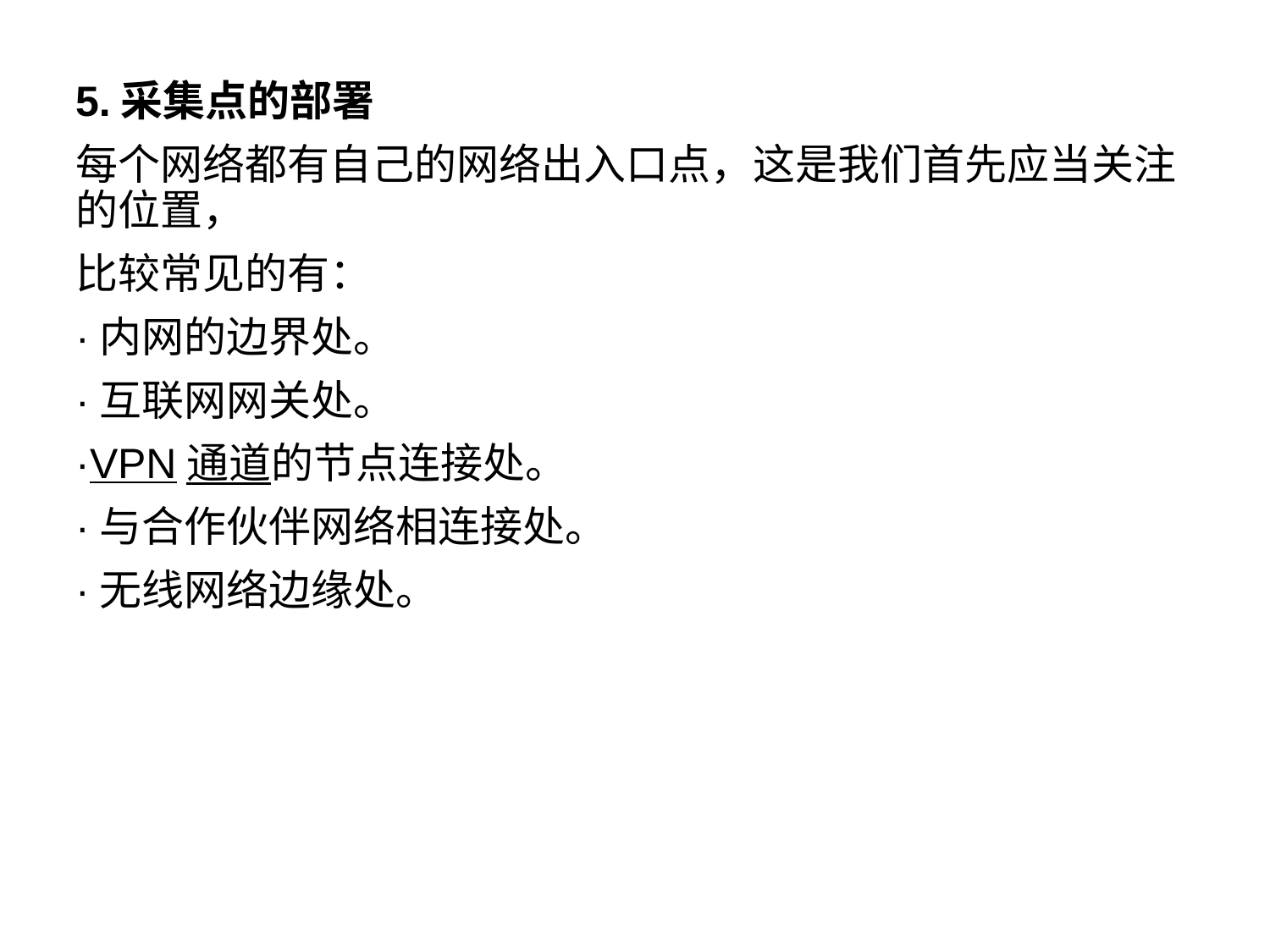

5.采集点的部署
每个网络都有自己的网络出入口点，这是我们首先应当关注的位置，
比较常见的有：
·内网的边界处。
·互联网网关处。
·VPN通道的节点连接处。
·与合作伙伴网络相连接处。
·无线网络边缘处。